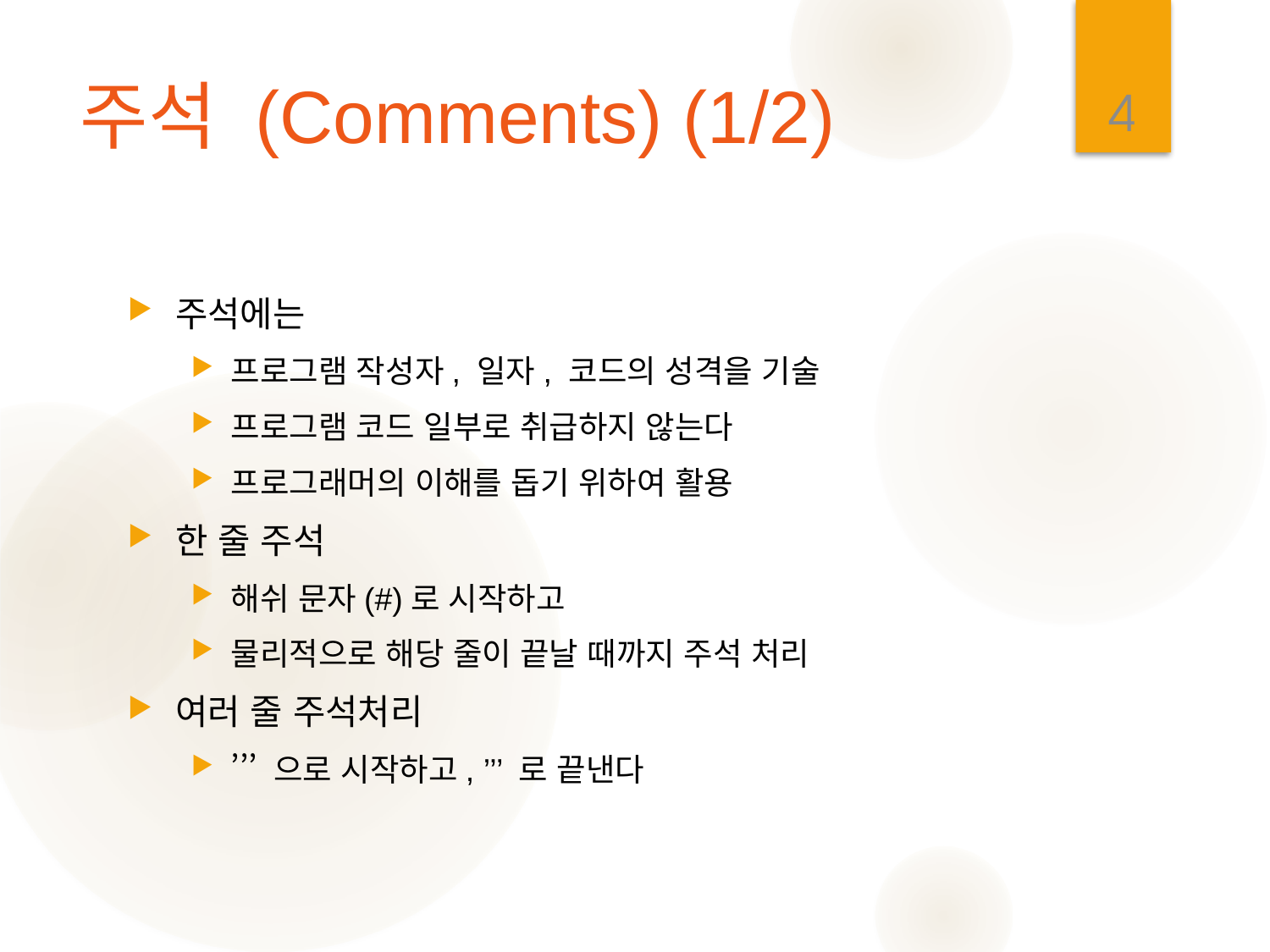

4
# 주석 (Comments) (1/2)
주석에는
프로그램 작성자, 일자, 코드의 성격을 기술
프로그램 코드 일부로 취급하지 않는다
프로그래머의 이해를 돕기 위하여 활용
한 줄 주석
해쉬 문자(#)로 시작하고
물리적으로 해당 줄이 끝날 때까지 주석 처리
여러 줄 주석처리
’’’ 으로 시작하고, ’’’ 로 끝낸다